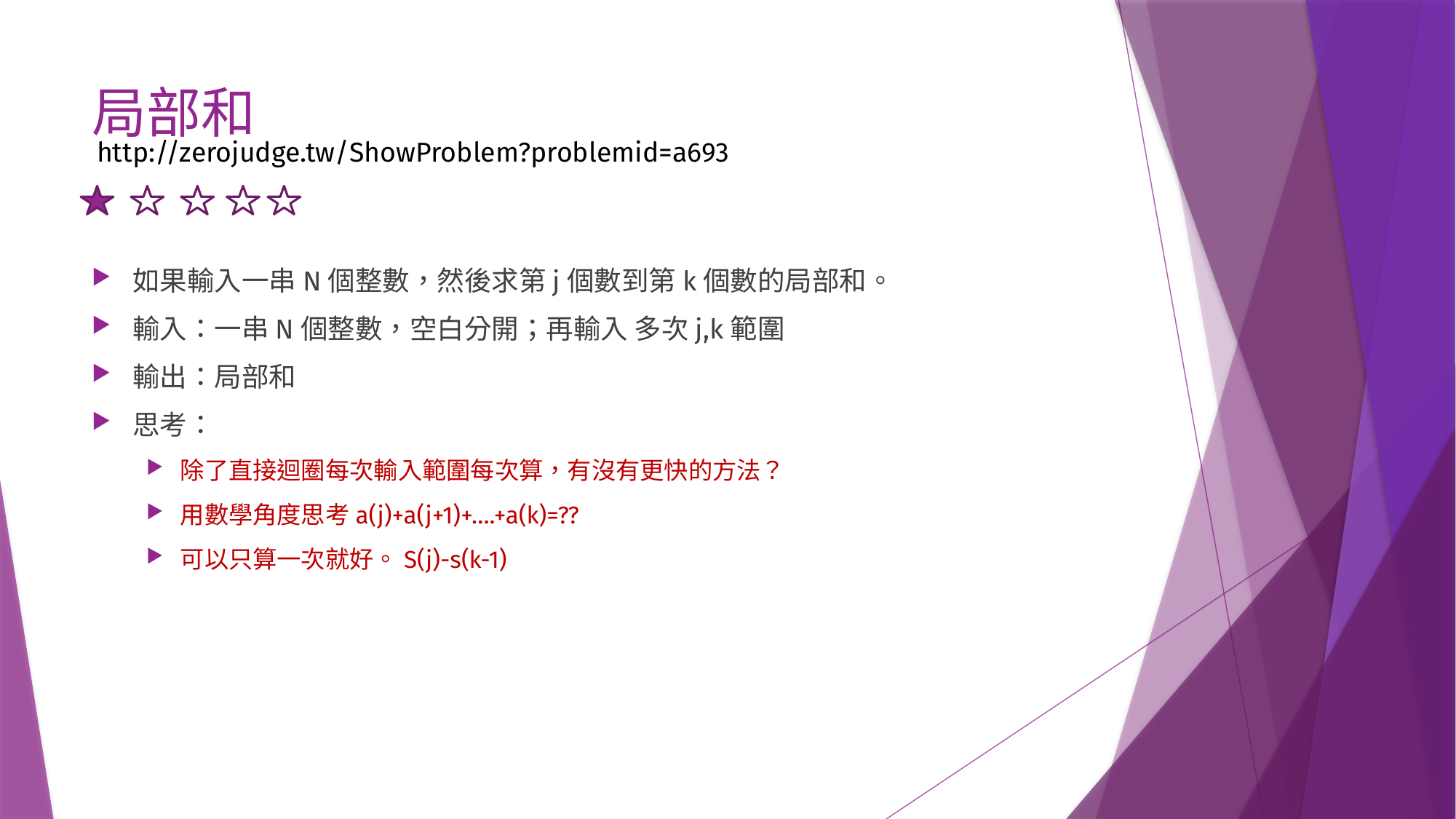

# 局部和
http://zerojudge.tw/ShowProblem?problemid=a693

如果輸入一串N個整數，然後求第j個數到第k個數的局部和。
輸入：一串N個整數，空白分開；再輸入 多次j,k範圍
輸出：局部和
思考：
除了直接迴圈每次輸入範圍每次算，有沒有更快的方法？
用數學角度思考a(j)+a(j+1)+….+a(k)=??
可以只算一次就好。S(j)-s(k-1)